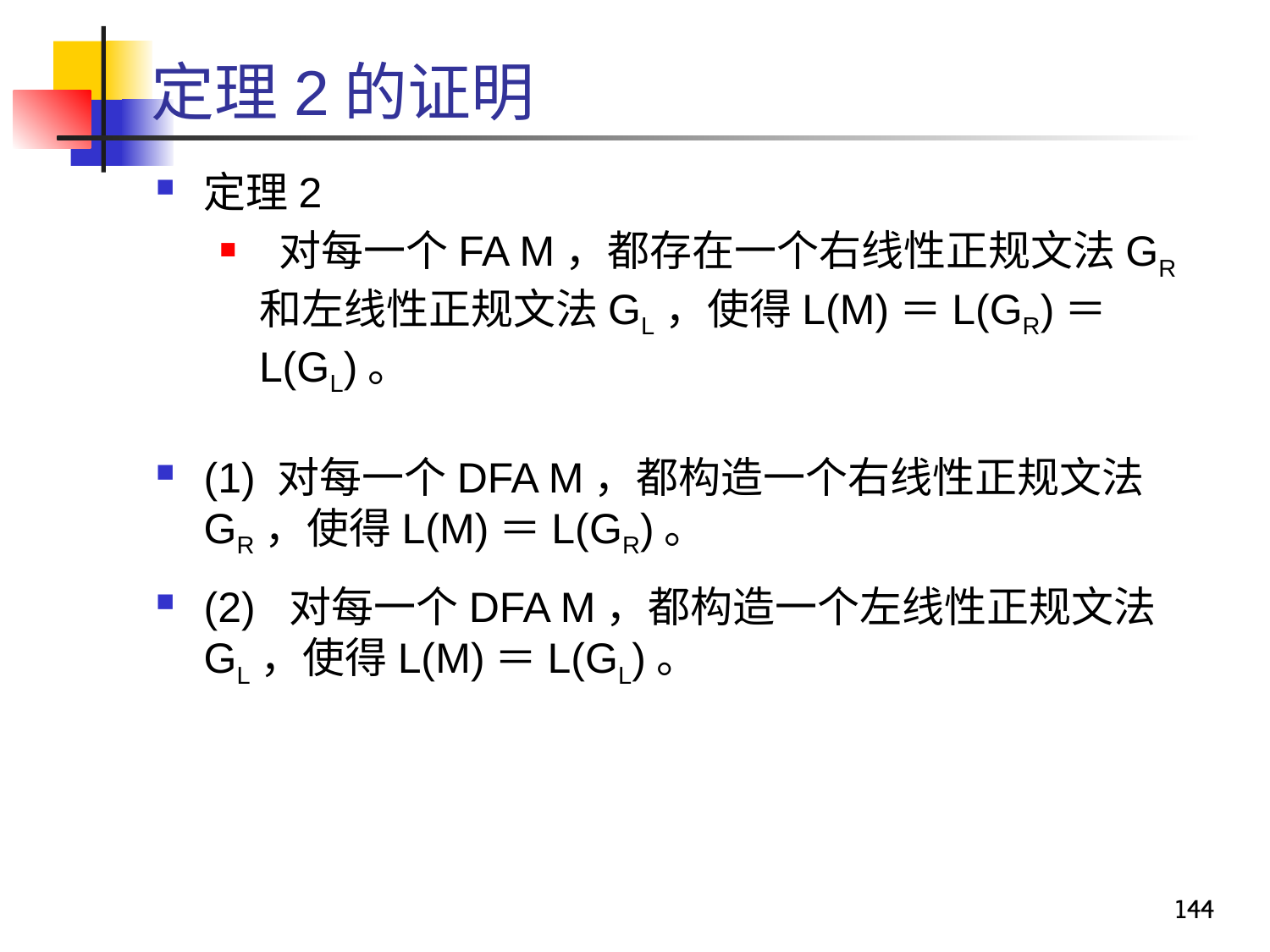

# 定理2的证明
定理2
 对每一个FA M，都存在一个右线性正规文法GR和左线性正规文法GL，使得L(M)＝L(GR)＝L(GL)。
(1) 对每一个DFA M，都构造一个右线性正规文法GR，使得L(M)＝L(GR)。
(2)  对每一个DFA M，都构造一个左线性正规文法GL，使得L(M)＝L(GL)。

144